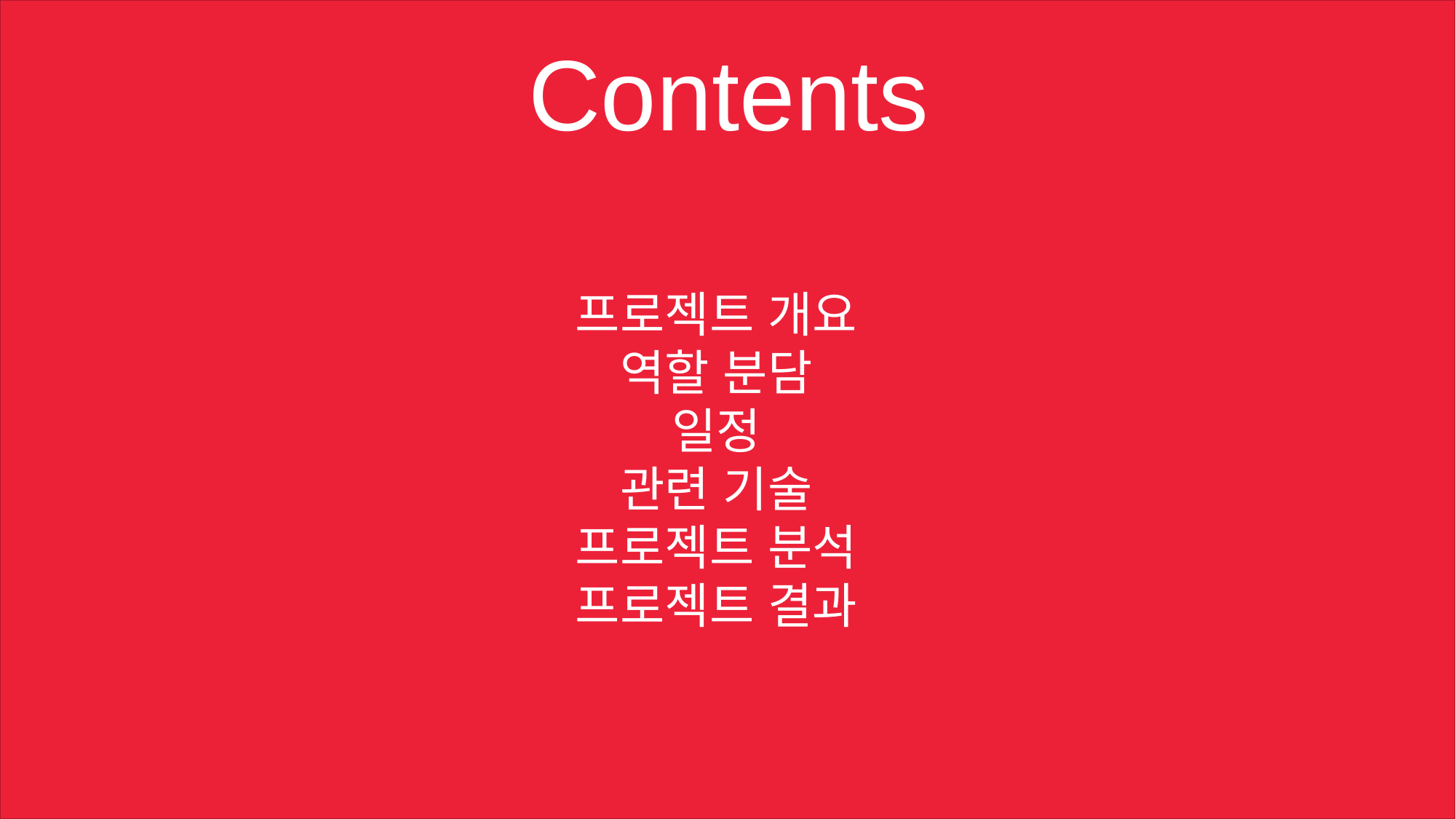

Contents
프로젝트 개요
역할 분담
일정
관련 기술
프로젝트 분석
프로젝트 결과